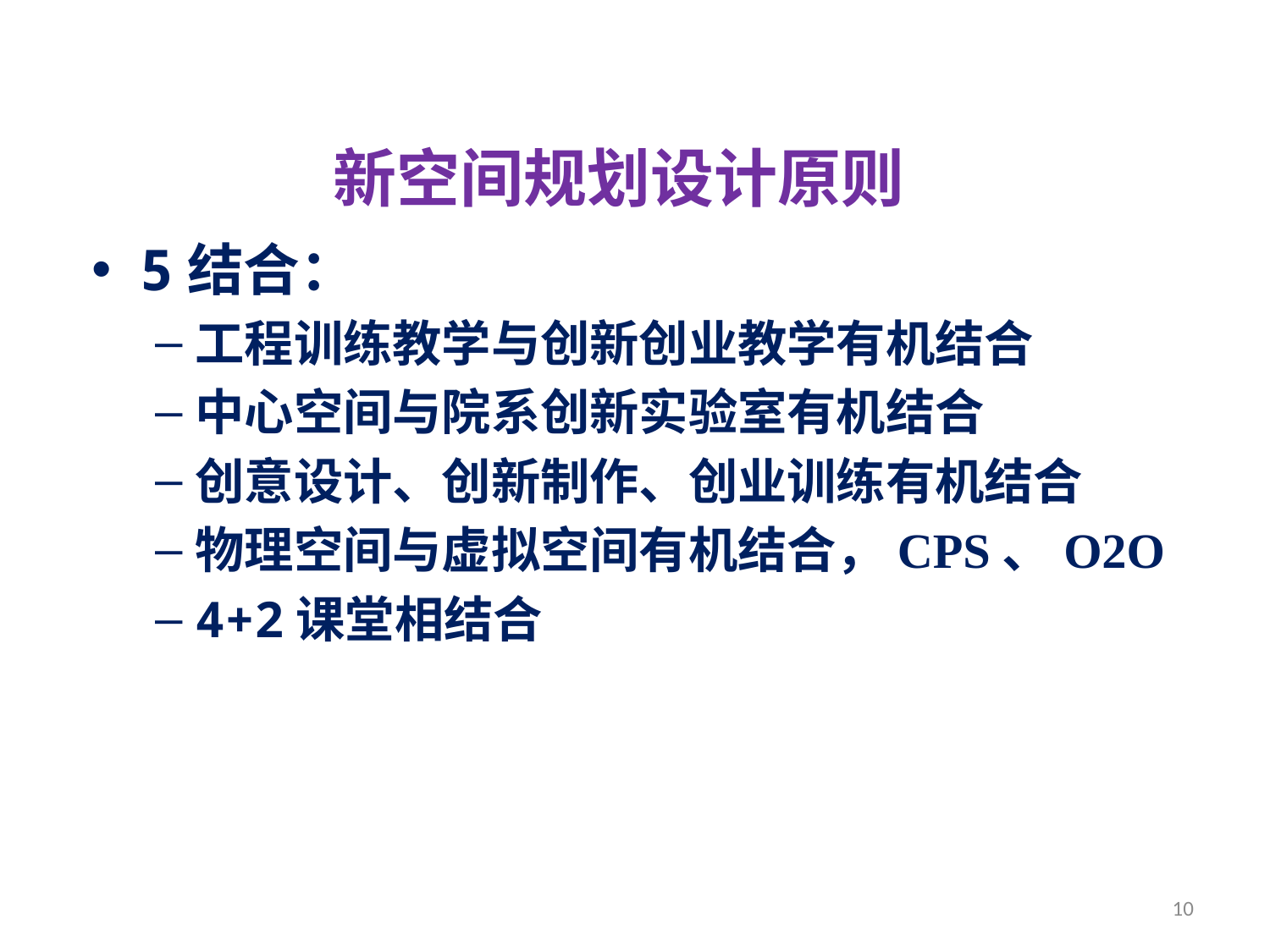

# 新空间规划设计原则
5结合：
工程训练教学与创新创业教学有机结合
中心空间与院系创新实验室有机结合
创意设计、创新制作、创业训练有机结合
物理空间与虚拟空间有机结合，CPS、O2O
4+2课堂相结合
10